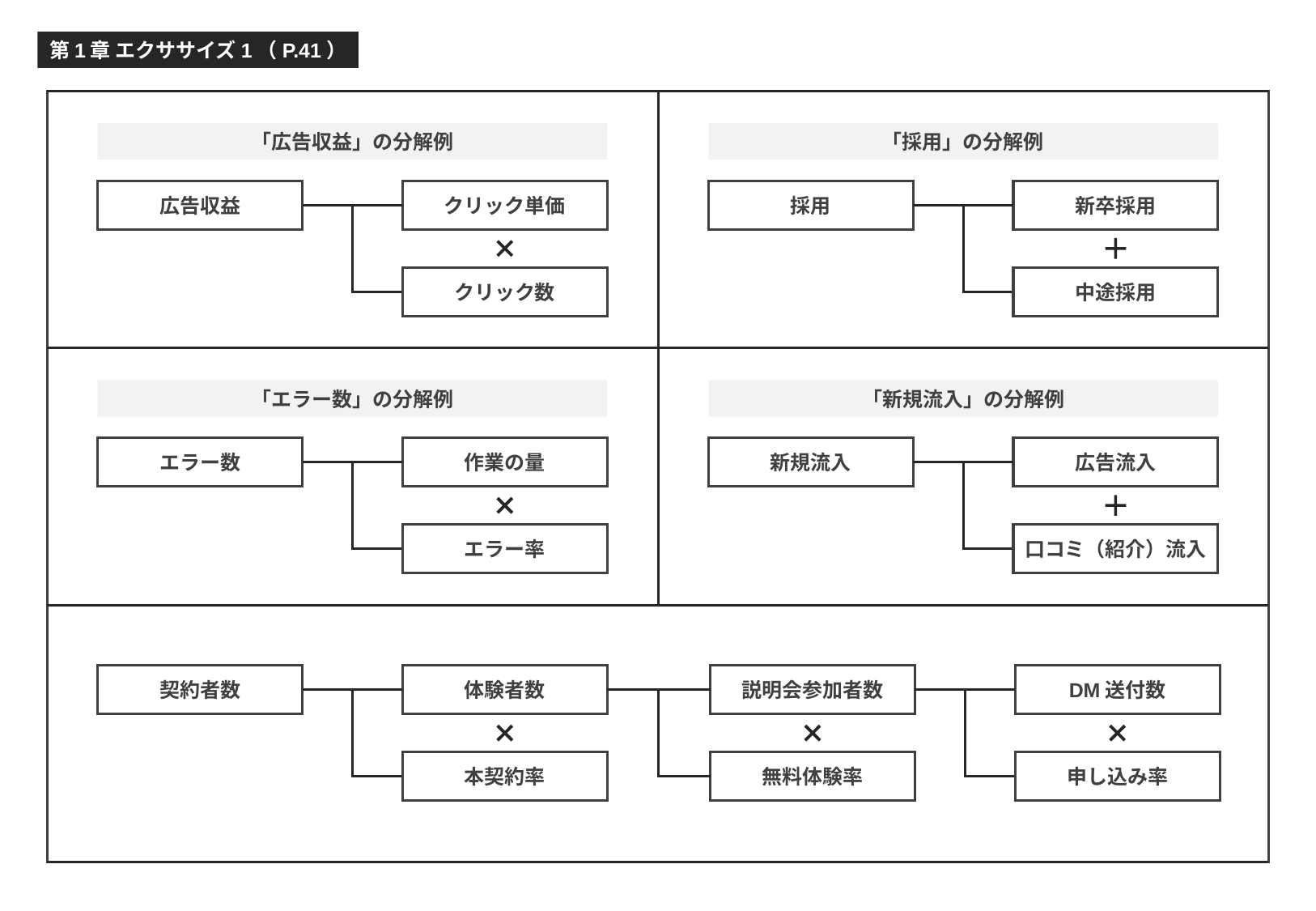

第1章 エクササイズ1（P.41）

「広告収益」の分解例
「採用」の分解例

広告収益

クリック単価

採用

新卒採用

クリック数

中途採用
「エラー数」の分解例
「新規流入」の分解例

エラー数

作業の量

新規流入

広告流入

エラー率

口コミ（紹介）流入

契約者数

体験者数

説明会参加者数

DM送付数

本契約率

無料体験率

申し込み率